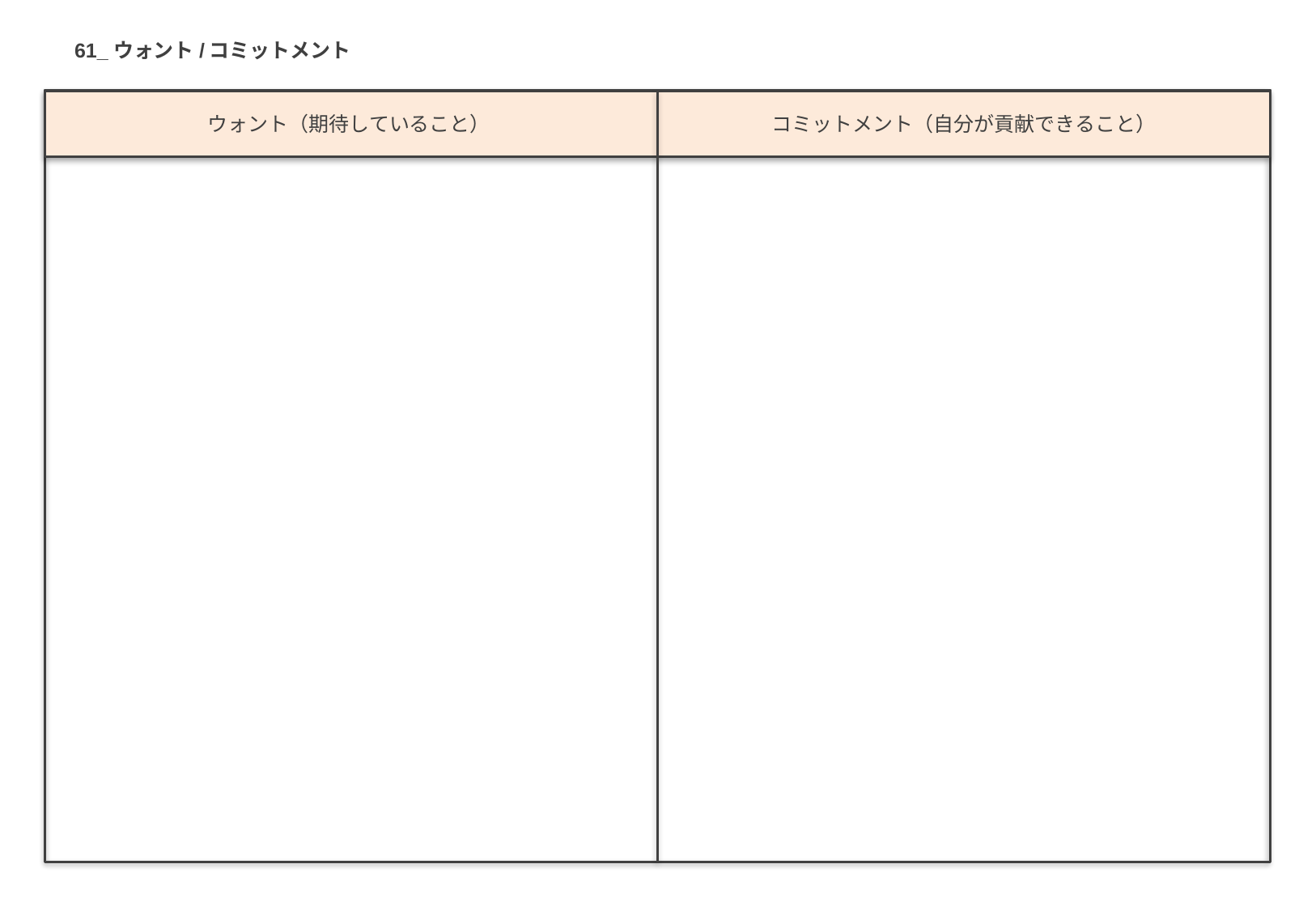

61_ウォント/コミットメント

ウォント（期待していること）
コミットメント（自分が貢献できること）